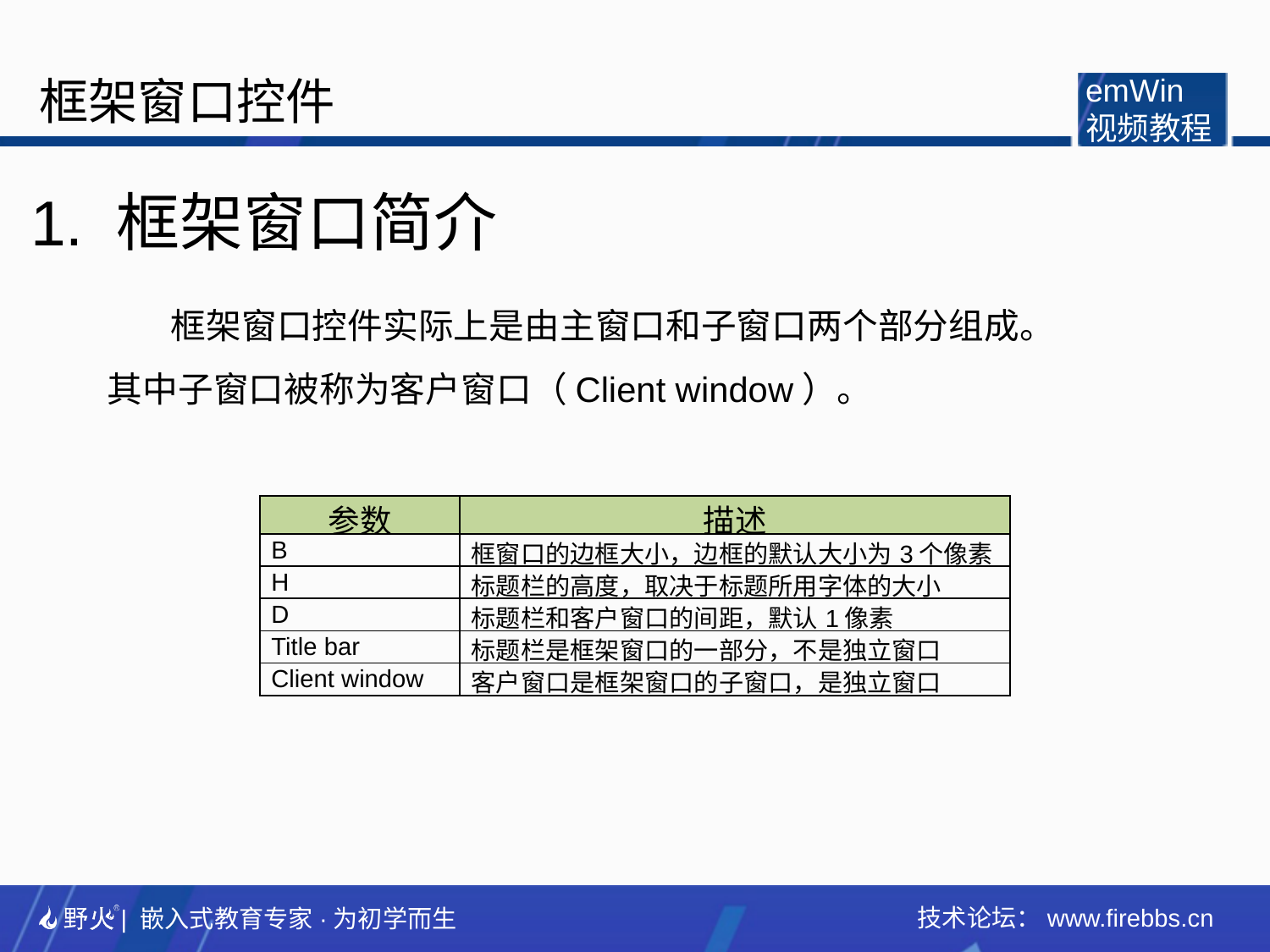

框架窗口控件
emWin
视频教程
1. 框架窗口简介
框架窗口控件实际上是由主窗口和子窗口两个部分组成。其中子窗口被称为客户窗口（Client window）。
| 参数 | 描述 |
| --- | --- |
| B | 框窗口的边框大小，边框的默认大小为3个像素 |
| H | 标题栏的高度，取决于标题所用字体的大小 |
| D | 标题栏和客户窗口的间距，默认1像素 |
| Title bar | 标题栏是框架窗口的一部分，不是独立窗口 |
| Client window | 客户窗口是框架窗口的子窗口，是独立窗口 |